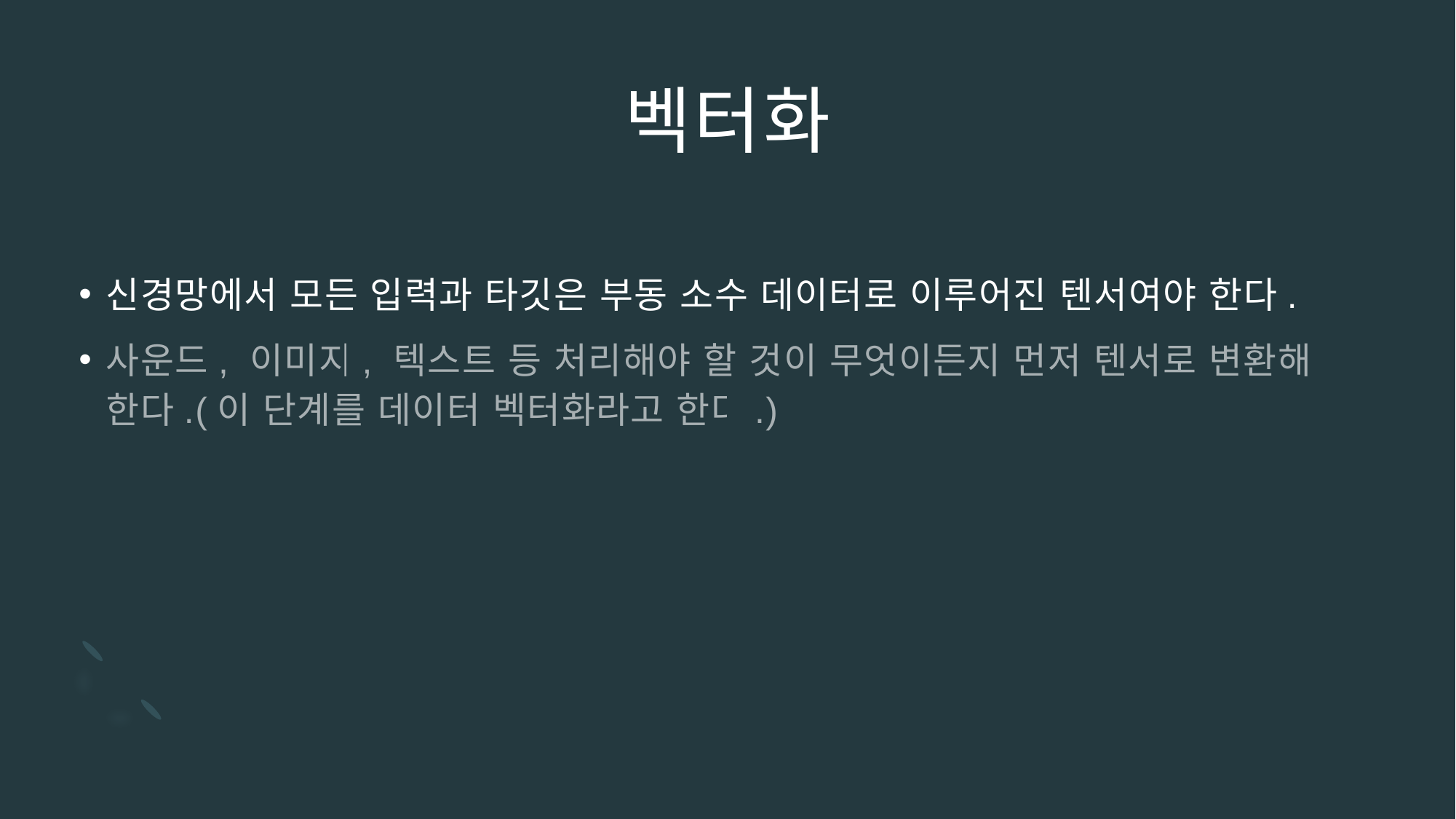

# 벡터화

신경망에서 모든 입력과 타깃은 부동 소수 데이터로 이루어진 텐서여야 한다.
사운드, 이미지, 텍스트 등 처리해야 할 것이 무엇이든지 먼저 텐서로 변환해야 한다.(이 단계를 데이터 벡터화라고 한다.)